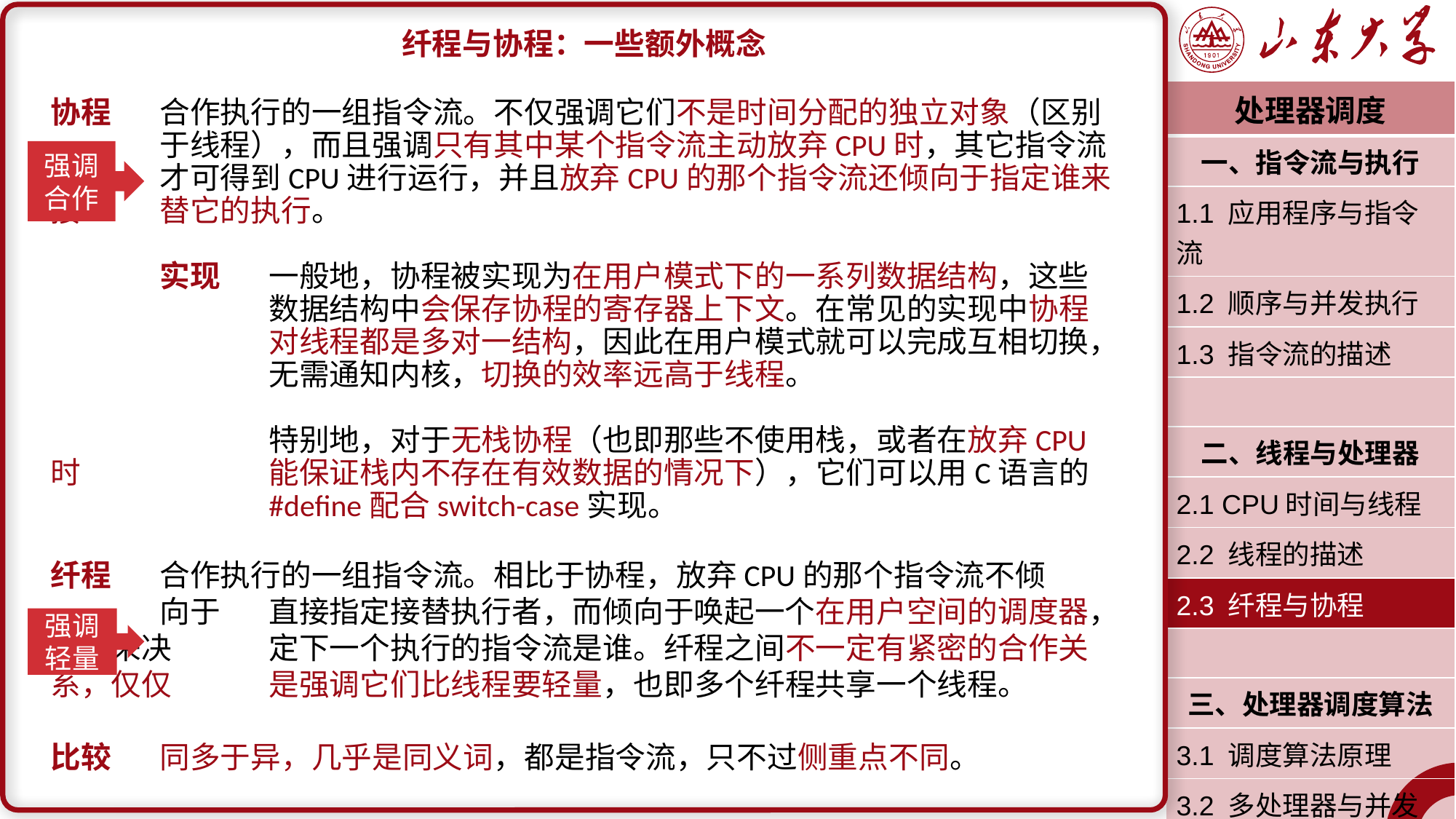

纤程与协程：一些额外概念

协程	合作执行的一组指令流。不仅强调它们不是时间分配的独立对象（区别	于线程），而且强调只有其中某个指令流主动放弃CPU时，其它指令流	才可得到CPU进行运行，并且放弃CPU的那个指令流还倾向于指定谁来接	替它的执行。

	实现	一般地，协程被实现为在用户模式下的一系列数据结构，这些		数据结构中会保存协程的寄存器上下文。在常见的实现中协程		对线程都是多对一结构，因此在用户模式就可以完成互相切换，		无需通知内核，切换的效率远高于线程。

		特别地，对于无栈协程（也即那些不使用栈，或者在放弃CPU时		能保证栈内不存在有效数据的情况下），它们可以用C语言的		#define配合switch-case实现。

纤程	合作执行的一组指令流。相比于协程，放弃CPU的那个指令流不倾	向于	直接指定接替执行者，而倾向于唤起一个在用户空间的调度器，由它来决	定下一个执行的指令流是谁。纤程之间不一定有紧密的合作关系，仅仅	是强调它们比线程要轻量，也即多个纤程共享一个线程。

比较	同多于异，几乎是同义词，都是指令流，只不过侧重点不同。
| 处理器调度 |
| --- |
| 一、指令流与执行 |
| 1.1 应用程序与指令流 |
| 1.2 顺序与并发执行 |
| 1.3 指令流的描述 |
|  |
| 二、线程与处理器 |
| 2.1 CPU时间与线程 |
| 2.2 线程的描述 |
| 2.3 纤程与协程 |
|  |
| 三、处理器调度算法 |
| 3.1 调度算法原理 |
| 3.2 多处理器与并发 |
| 潘润宇 2023.03 |
强调合作
强调轻量